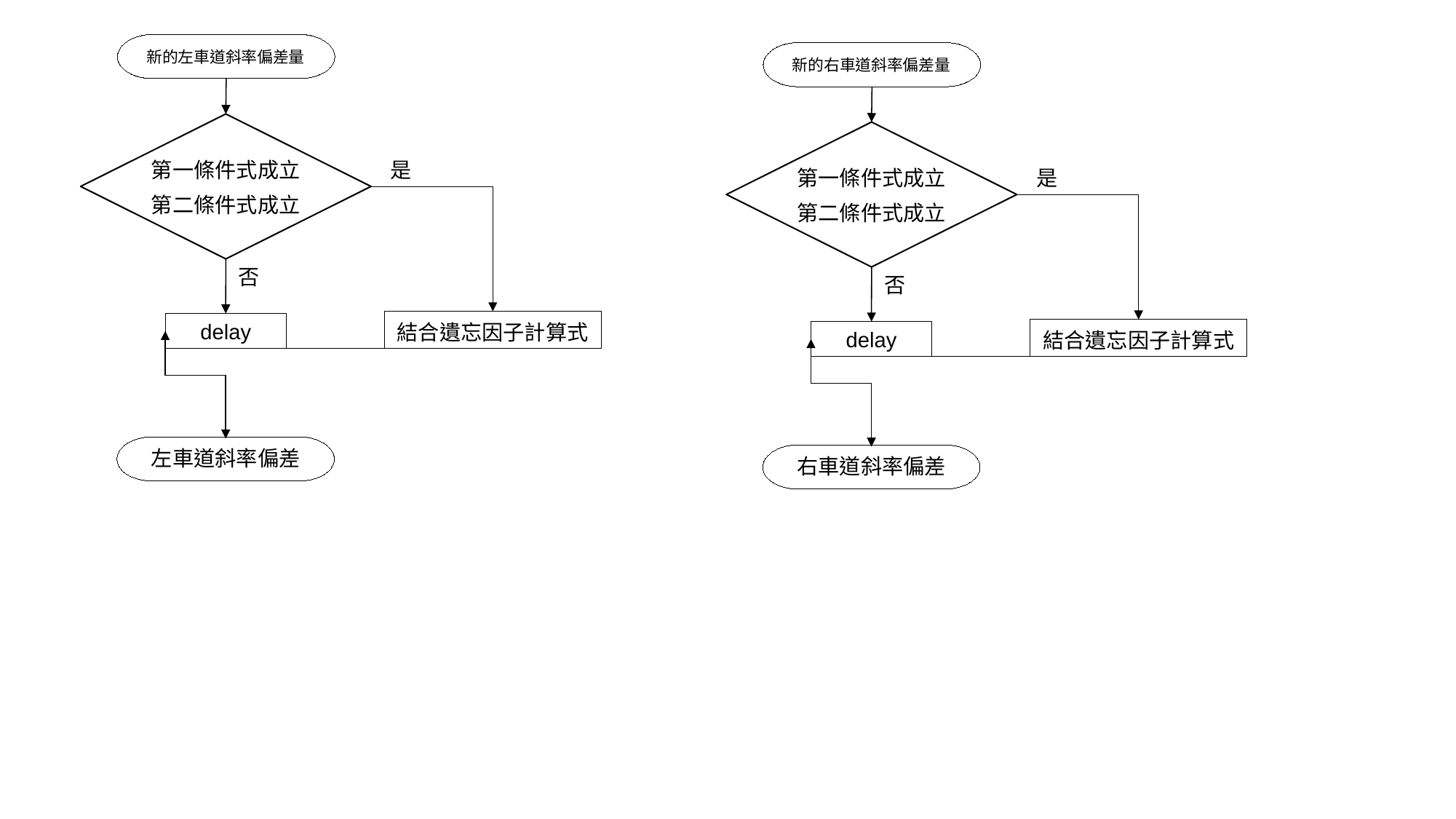

新的左車道斜率偏差量

新的右車道斜率偏差量

第一條件式成立
第二條件式成立

第一條件式成立
第二條件式成立
是
是
否
否

結合遺忘因子計算式
delay

結合遺忘因子計算式
delay

左車道斜率偏差

右車道斜率偏差